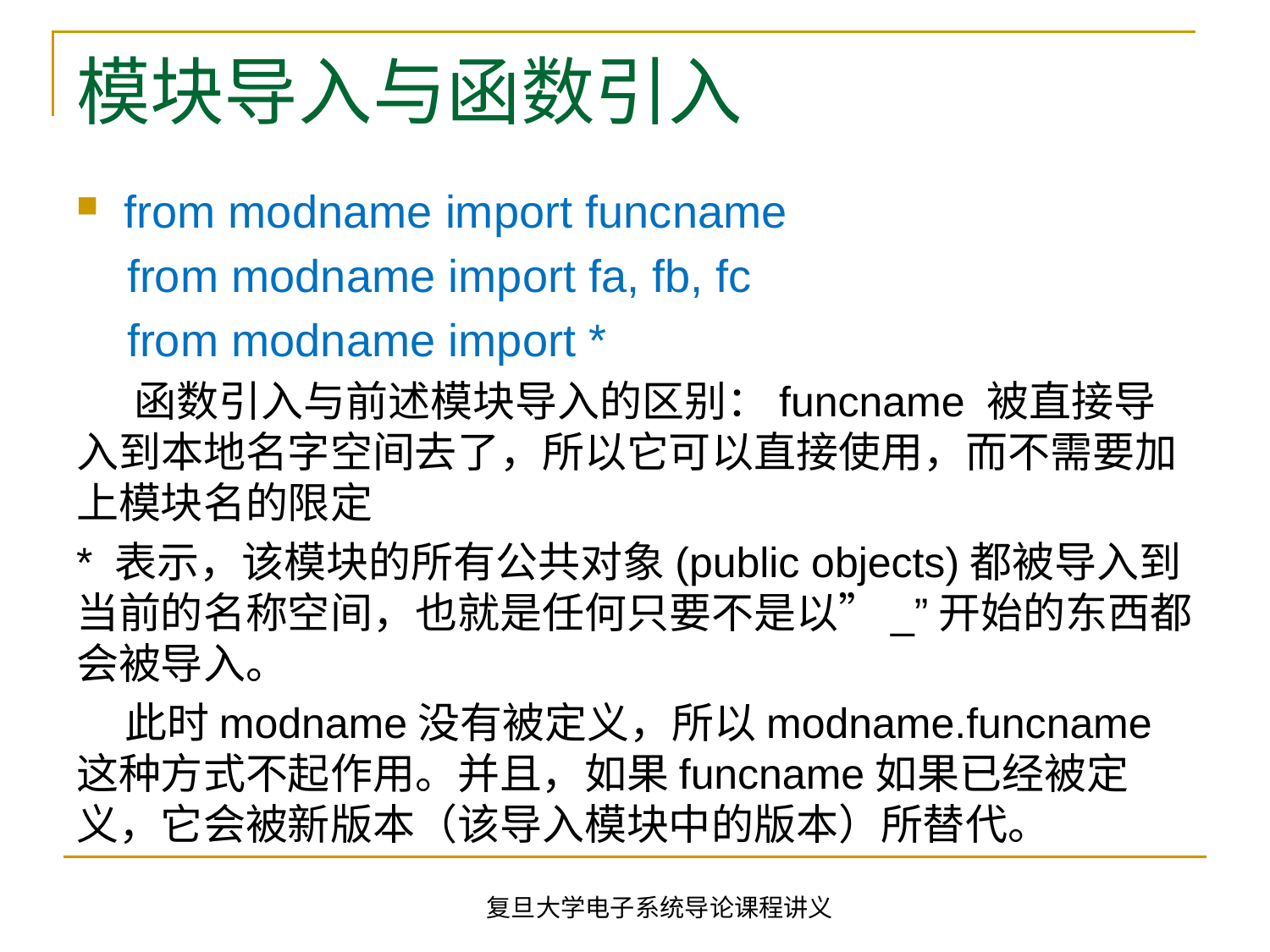

# 模块导入与函数引入
from modname import funcname
    from modname import fa, fb, fc
    from modname import *
     函数引入与前述模块导入的区别：funcname 被直接导入到本地名字空间去了，所以它可以直接使用，而不需要加上模块名的限定
* 表示，该模块的所有公共对象(public objects)都被导入到 当前的名称空间，也就是任何只要不是以”_”开始的东西都会被导入。
    此时modname没有被定义，所以modname.funcname这种方式不起作用。并且，如果funcname如果已经被定义，它会被新版本（该导入模块中的版本）所替代。